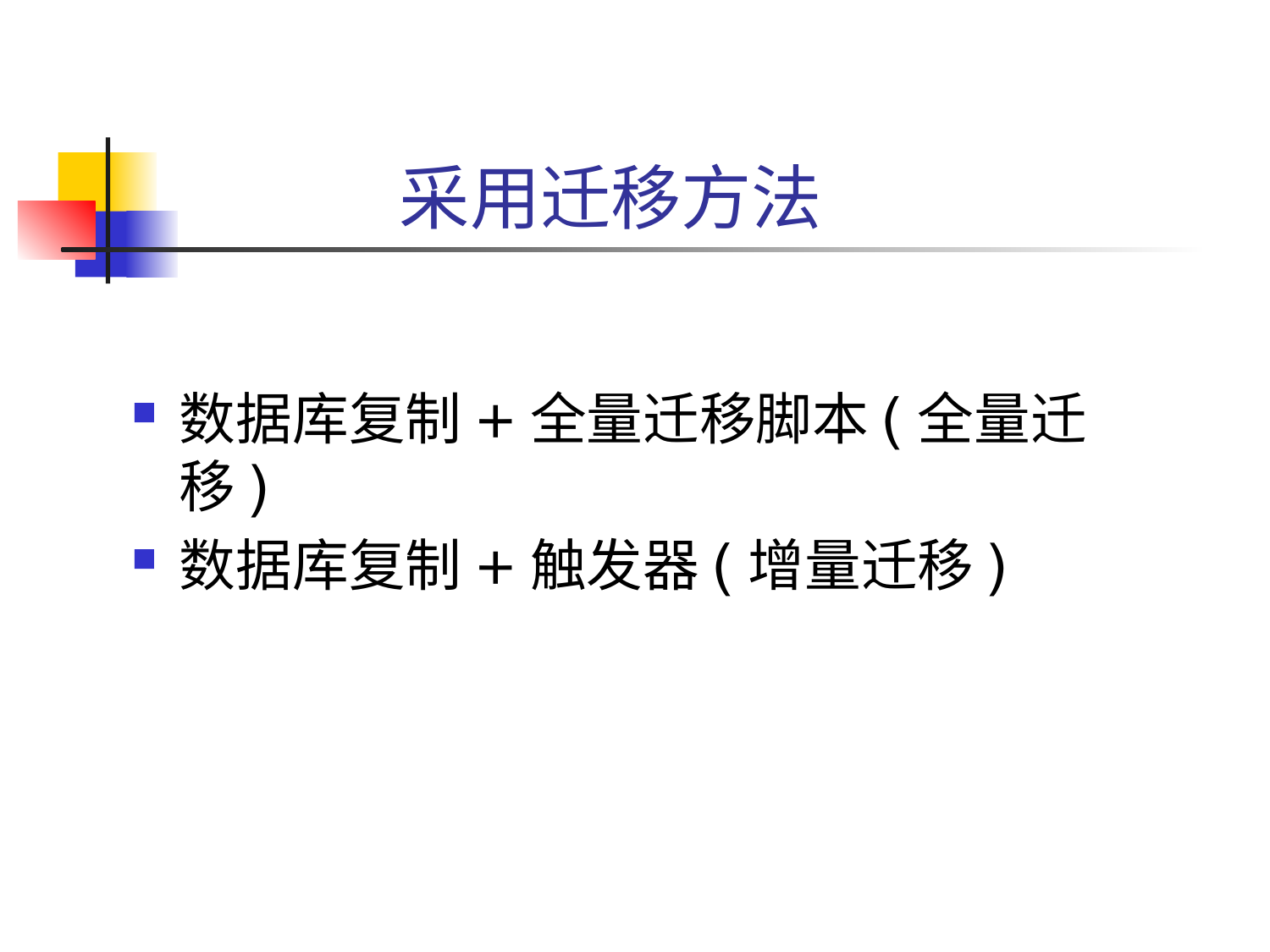

# 采用迁移方法
数据库复制+全量迁移脚本(全量迁移)
数据库复制+触发器(增量迁移)